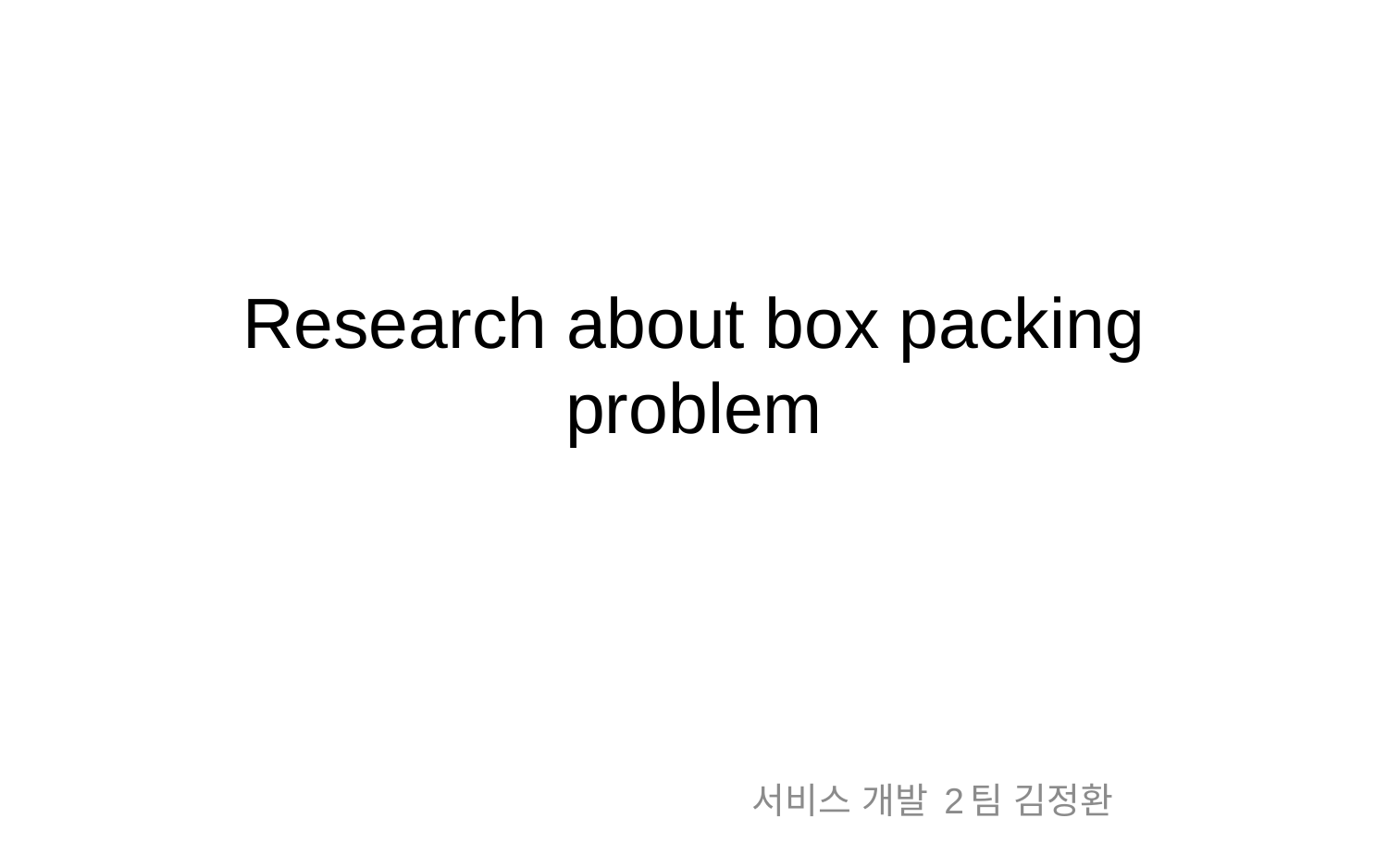

# Research about box packing problem
서비스 개발 2팀 김정환